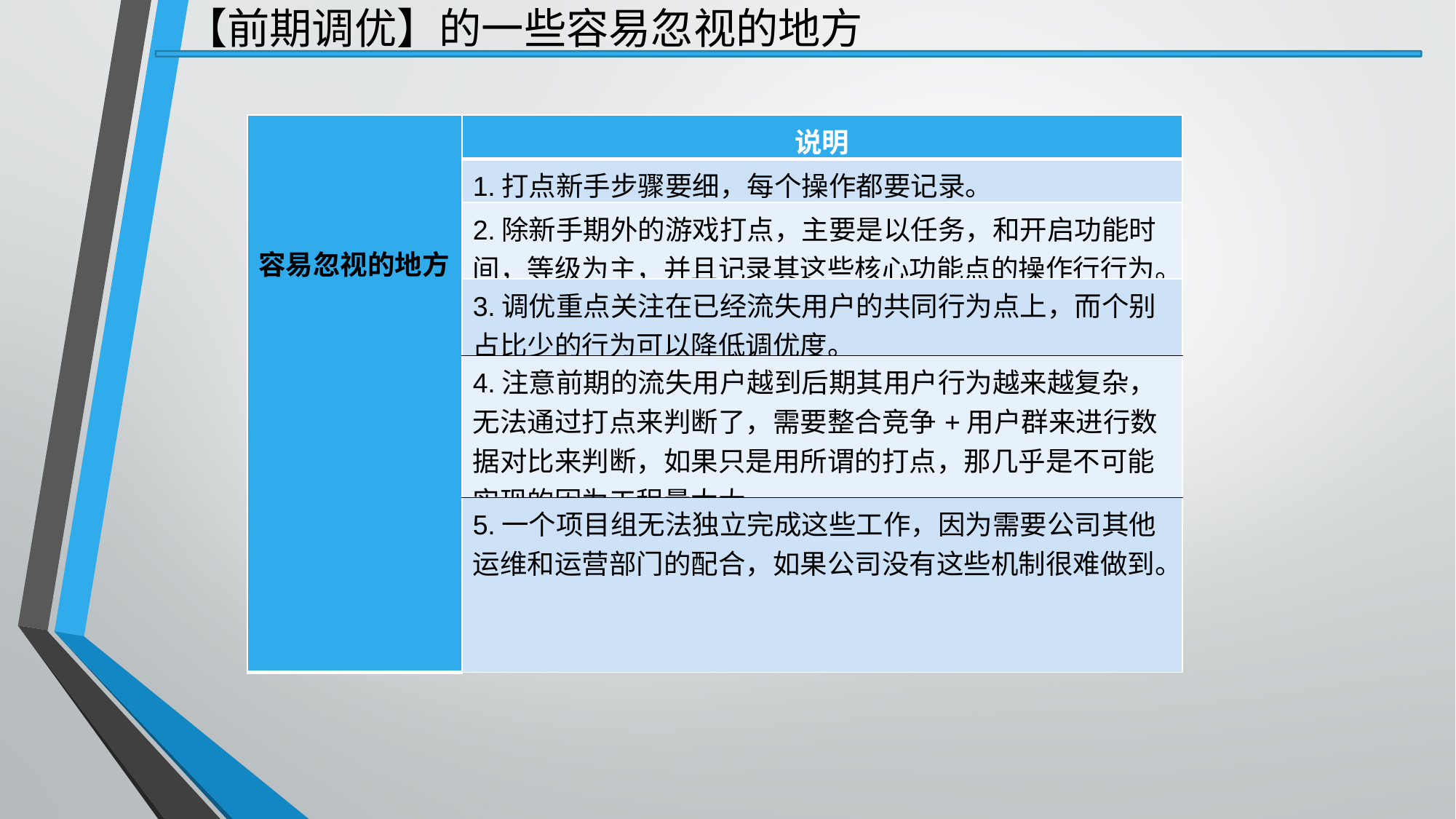

【前期调优】的一些容易忽视的地方

| 容易忽视的地方 | 说明 |
| --- | --- |
|  | 1.打点新手步骤要细，每个操作都要记录。 |
|  | 2.除新手期外的游戏打点，主要是以任务，和开启功能时间，等级为主，并且记录其这些核心功能点的操作行行为。 |
|  | 3.调优重点关注在已经流失用户的共同行为点上，而个别占比少的行为可以降低调优度。 |
|  | 4.注意前期的流失用户越到后期其用户行为越来越复杂，无法通过打点来判断了，需要整合竞争+用户群来进行数据对比来判断，如果只是用所谓的打点，那几乎是不可能实现的因为工程量太大。 |
|  | 5.一个项目组无法独立完成这些工作，因为需要公司其他运维和运营部门的配合，如果公司没有这些机制很难做到。 |